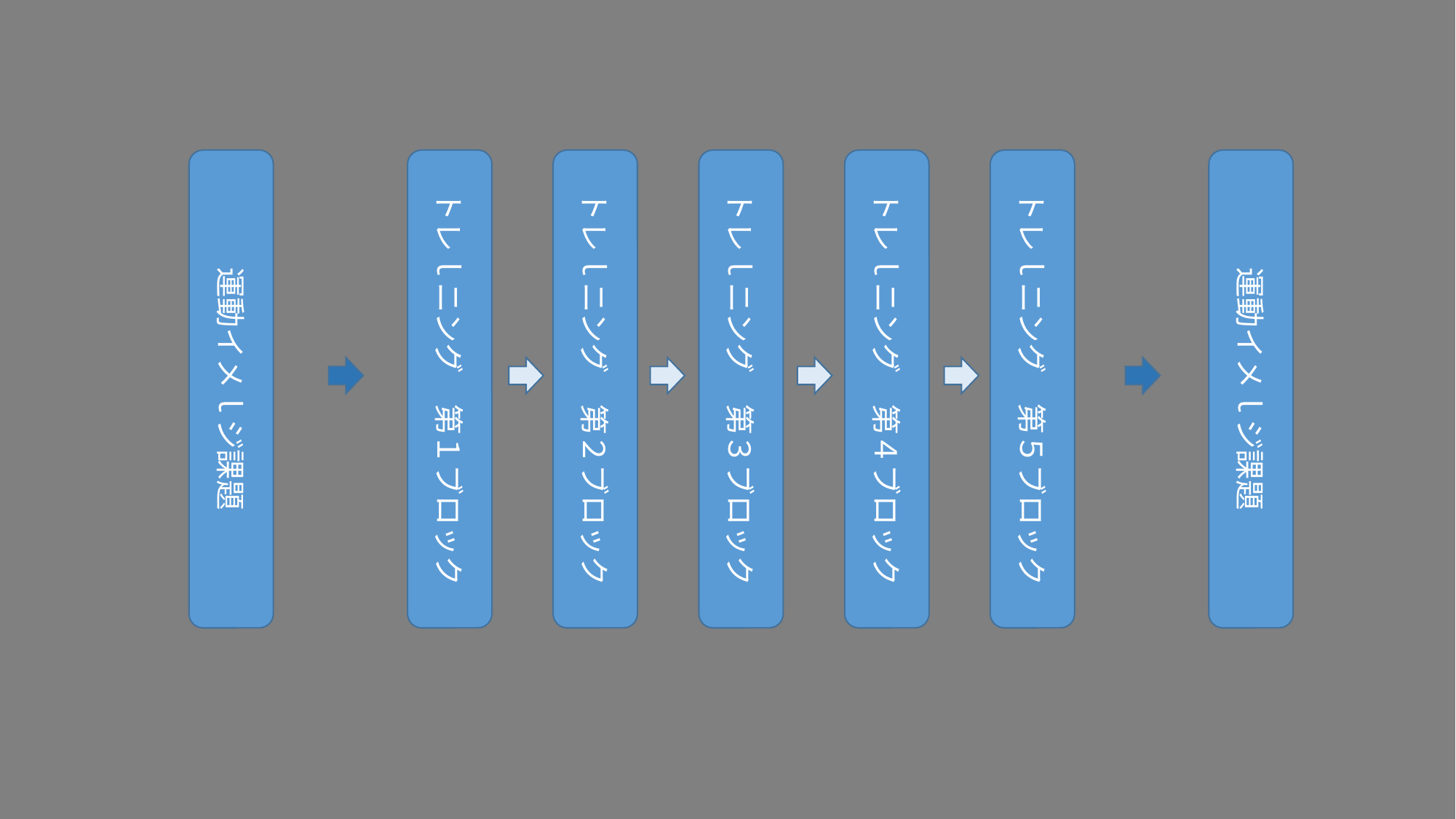

運動イメｌジ課題
運動イメｌジ課題
トレｌニング　第１ブロック
トレｌニング　第２ブロック
トレｌニング　第５ブロック
トレｌニング　第４ブロック
トレｌニング　第３ブロック